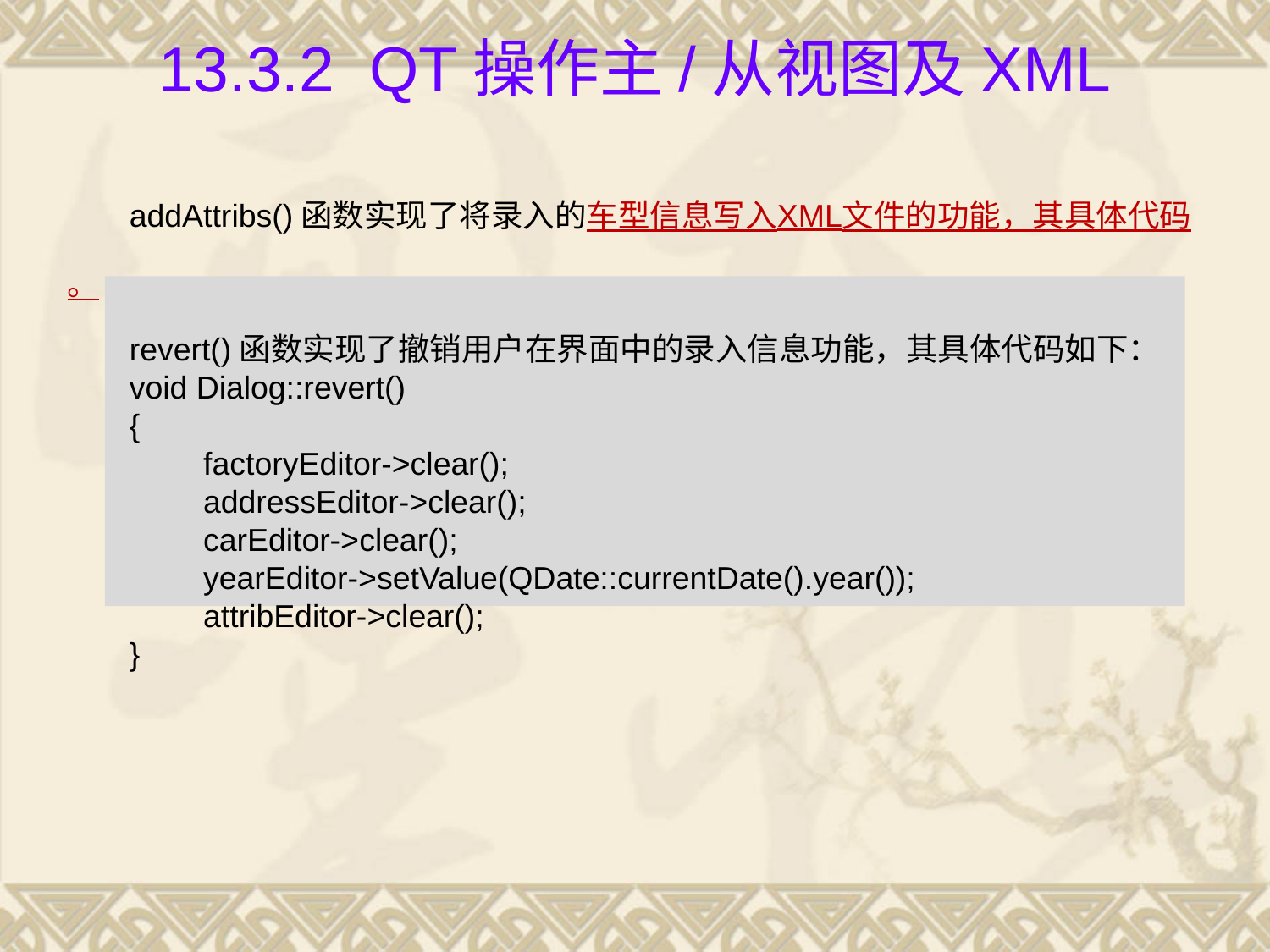

# 13.3.2  Qt操作主/从视图及XML
addAttribs()函数实现了将录入的车型信息写入XML文件的功能，其具体代码。
revert()函数实现了撤销用户在界面中的录入信息功能，其具体代码如下：
void Dialog::revert()
{
    	 factoryEditor->clear();
    	 addressEditor->clear();
    	 carEditor->clear();
    	 yearEditor->setValue(QDate::currentDate().year());
    	 attribEditor->clear();
}